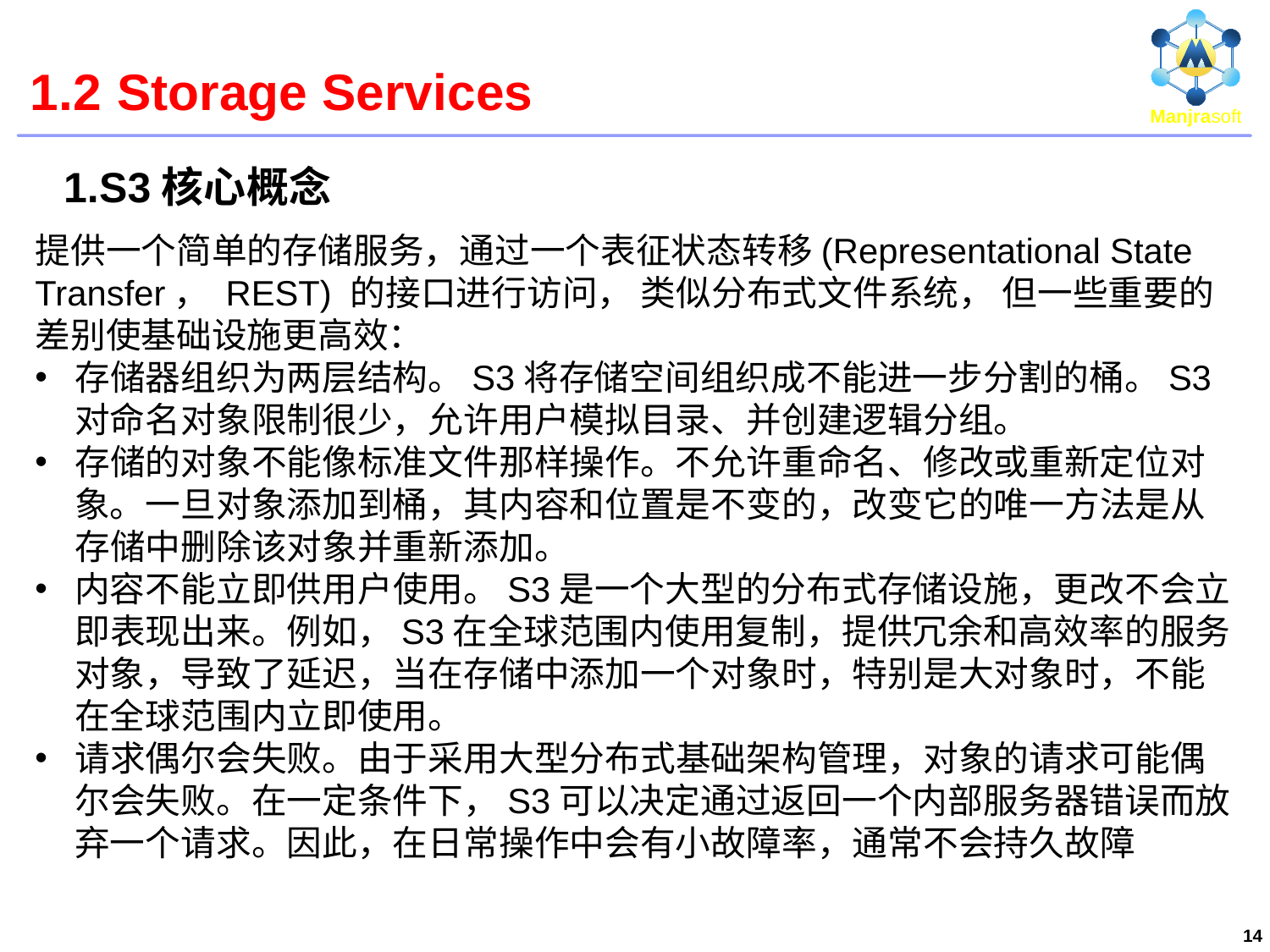

# 1.2 Storage Services
1.S3核心概念
提供一个简单的存储服务，通过一个表征状态转移(Representational State Transfer， REST) 的接口进行访问， 类似分布式文件系统， 但一些重要的差别使基础设施更高效：
存储器组织为两层结构。S3将存储空间组织成不能进一步分割的桶。S3对命名对象限制很少，允许用户模拟目录、并创建逻辑分组。
存储的对象不能像标准文件那样操作。不允许重命名、修改或重新定位对象。一旦对象添加到桶，其内容和位置是不变的，改变它的唯一方法是从存储中删除该对象并重新添加。
内容不能立即供用户使用。S3是一个大型的分布式存储设施，更改不会立即表现出来。例如，S3在全球范围内使用复制，提供冗余和高效率的服务对象，导致了延迟，当在存储中添加一个对象时，特别是大对象时，不能在全球范围内立即使用。
请求偶尔会失败。由于采用大型分布式基础架构管理，对象的请求可能偶尔会失败。在一定条件下，S3可以决定通过返回一个内部服务器错误而放弃一个请求。因此，在日常操作中会有小故障率，通常不会持久故障
14